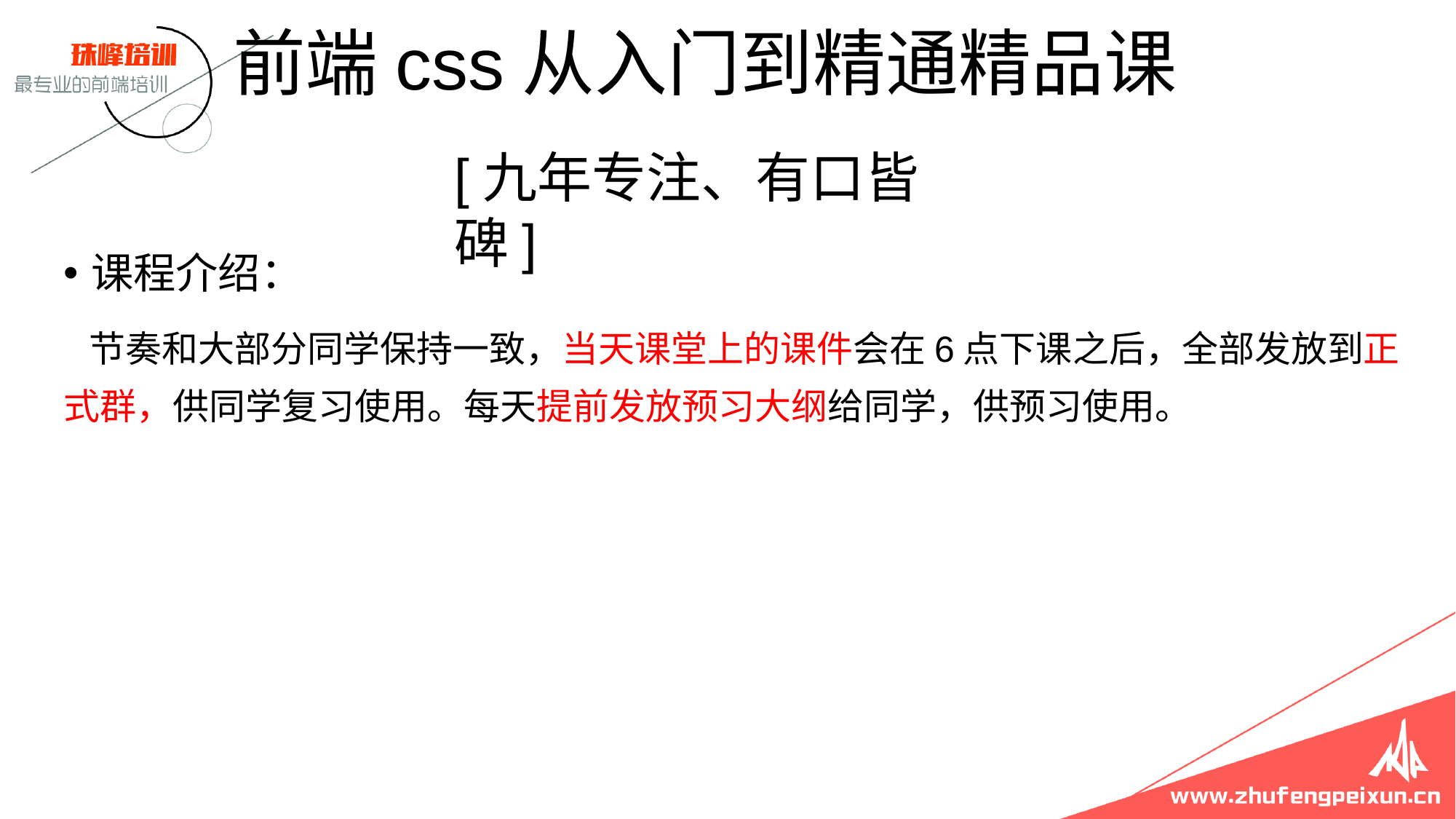

# 前端css从入门到精通精品课
[九年专注、有口皆碑]

课程介绍：
  节奏和大部分同学保持一致，当天课堂上的课件会在6点下课之后，全部发放到正式群，供同学复习使用。每天提前发放预习大纲给同学，供预习使用。